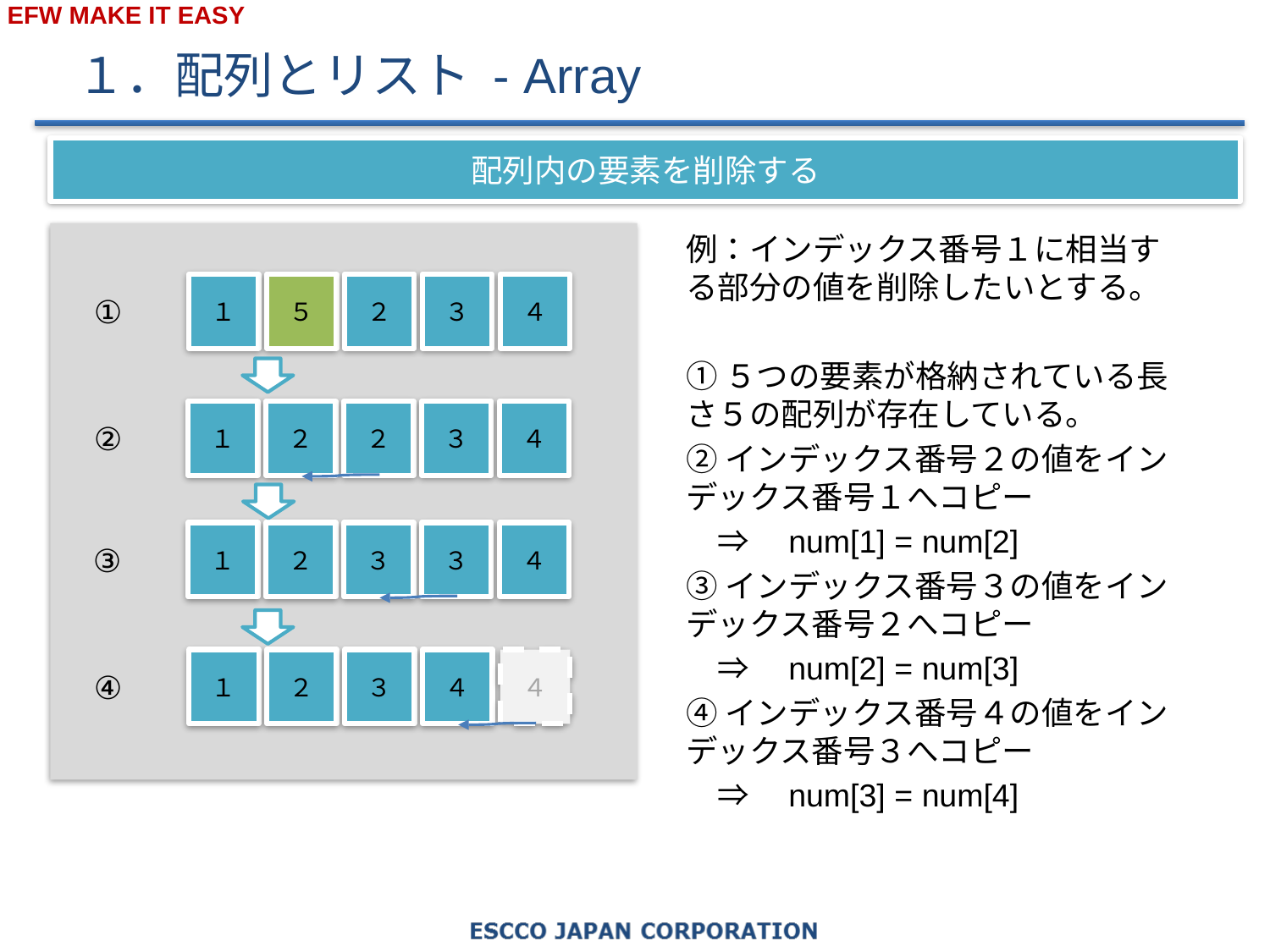

# １．配列とリスト - Array
配列内の要素を削除する

１
５
２
３
４

１
２
２
３
４

１
２
３
３
４

１
２
３
４
４
①
②
③
④
例：インデックス番号１に相当する部分の値を削除したいとする。

①５つの要素が格納されている長さ５の配列が存在している。
②インデックス番号２の値をインデックス番号１へコピー
　⇒　num[1] = num[2]
③インデックス番号３の値をインデックス番号２へコピー
　⇒　num[2] = num[3]
④インデックス番号４の値をインデックス番号３へコピー
　⇒　num[3] = num[4]